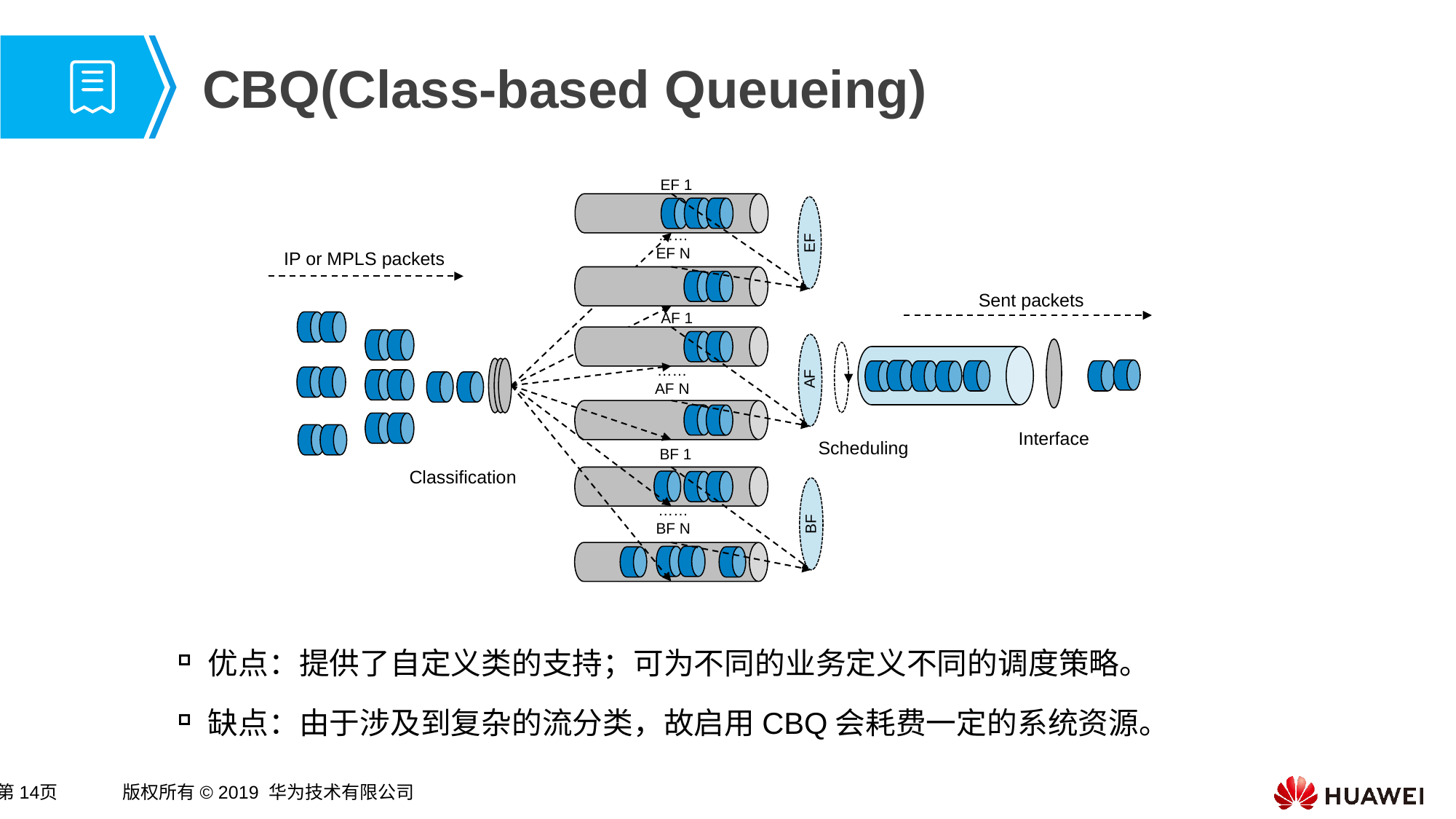

# CBQ(Class-based Queueing)
EF 1

EF
……
EF N
IP or MPLS packets

Sent packets
AF 1

AF

……
AF N

Interface
Scheduling

BF 1
Classification

BF
……
BF N

优点：提供了自定义类的支持；可为不同的业务定义不同的调度策略。
缺点：由于涉及到复杂的流分类，故启用CBQ会耗费一定的系统资源。